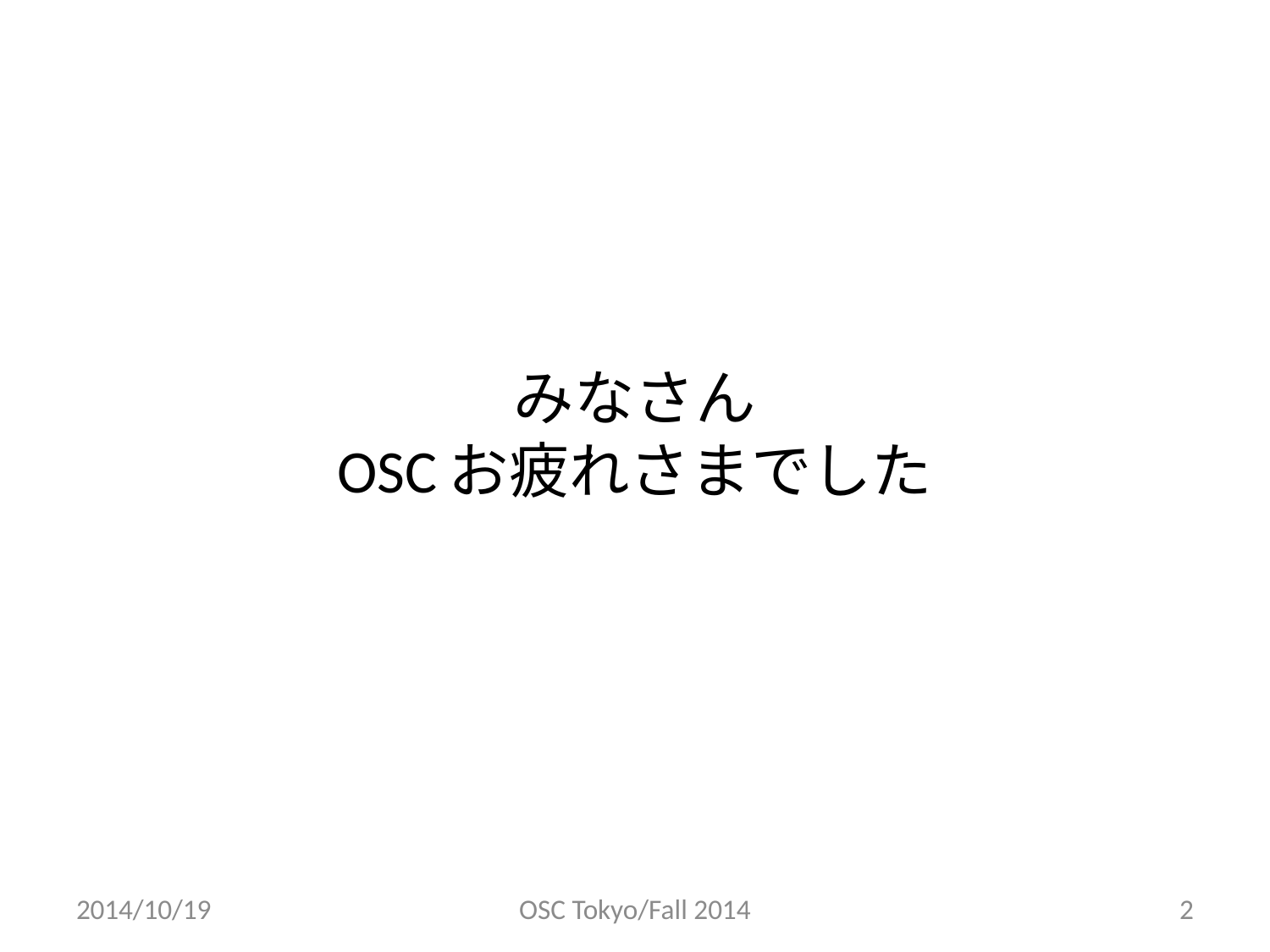

# みなさん OSCお疲れさまでした
2014/10/19
OSC Tokyo/Fall 2014
2